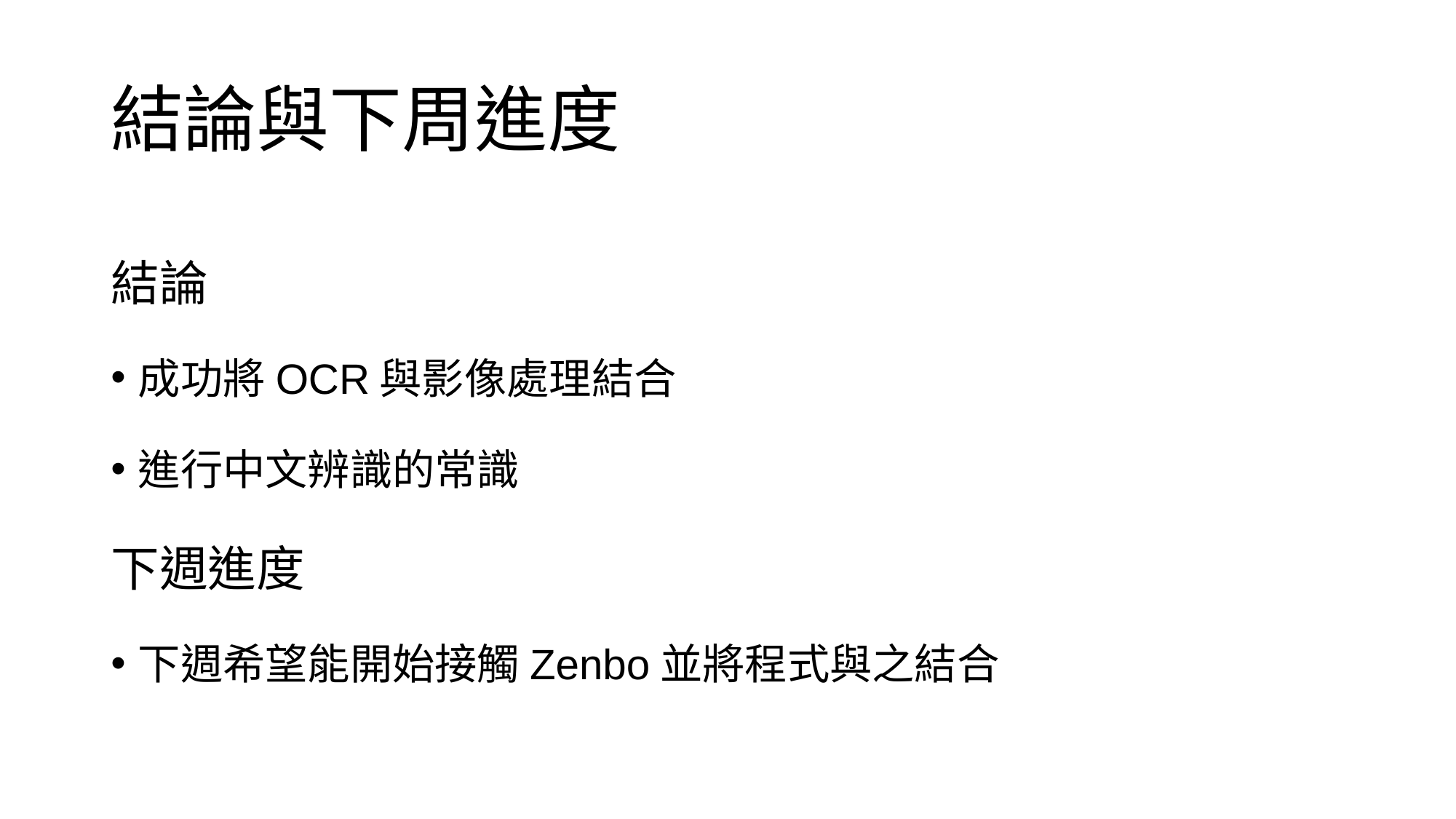

# 結論與下周進度
結論
成功將OCR與影像處理結合
進行中文辨識的常識
下週進度
下週希望能開始接觸Zenbo並將程式與之結合